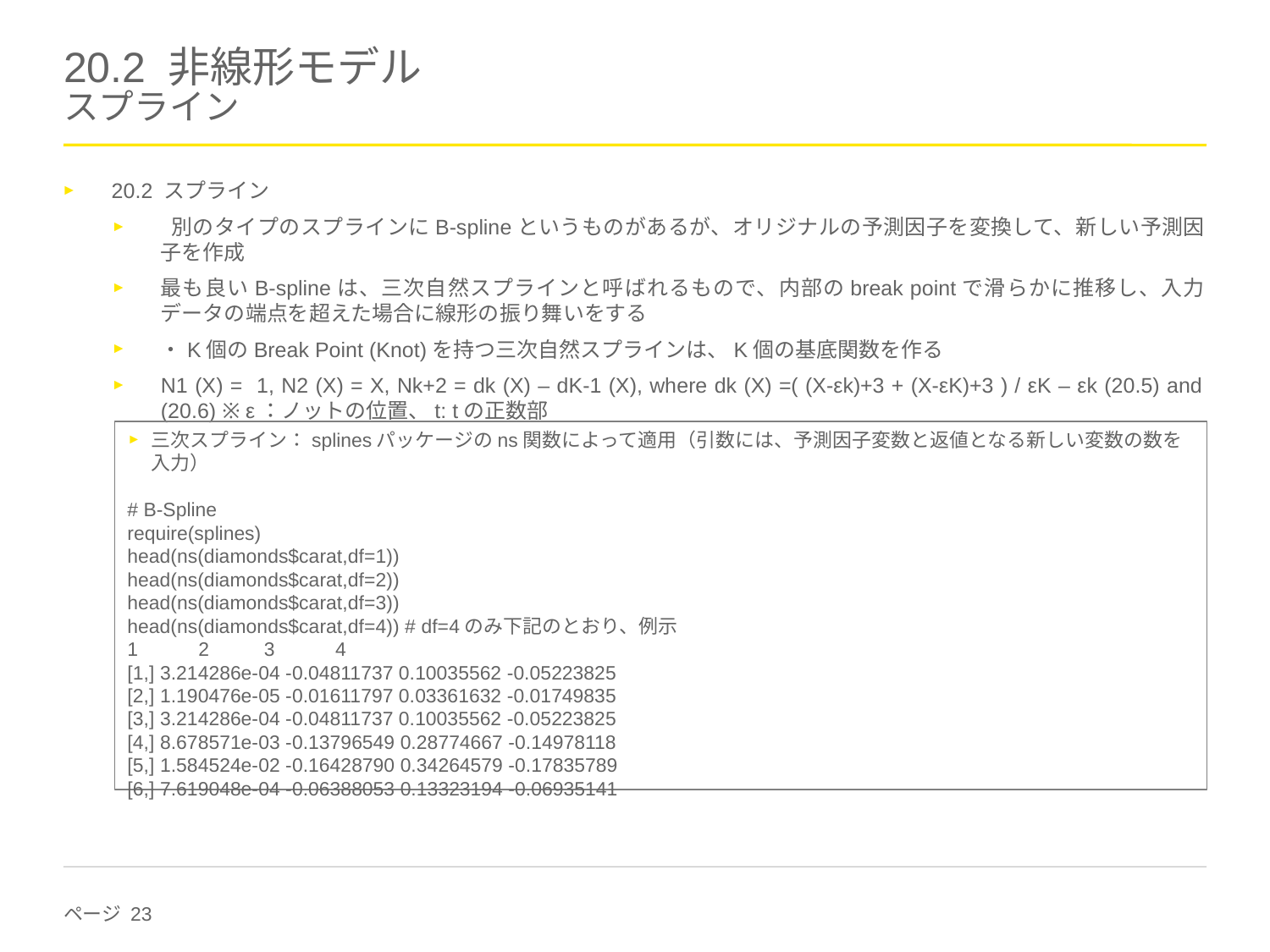

# 20.2 非線形モデル スプライン
20.2 スプライン
 別のタイプのスプラインにB-splineというものがあるが、オリジナルの予測因子を変換して、新しい予測因子を作成
最も良いB-splineは、三次自然スプラインと呼ばれるもので、内部のbreak pointで滑らかに推移し、入力データの端点を超えた場合に線形の振り舞いをする
・K個のBreak Point (Knot)を持つ三次自然スプラインは、K個の基底関数を作る
N1 (X) =  1, N2 (X) = X, Nk+2 = dk (X) – dK-1 (X), where dk (X) =( (X-εk)+3 + (X-εK)+3 ) / εK – εk (20.5) and (20.6) ※ ε：ノットの位置、t: tの正数部

三次スプライン：splinesパッケージのns関数によって適用（引数には、予測因子変数と返値となる新しい変数の数を入力）

# B-Spline
require(splines)
head(ns(diamonds$carat,df=1))
head(ns(diamonds$carat,df=2))
head(ns(diamonds$carat,df=3))
head(ns(diamonds$carat,df=4)) # df=4のみ下記のとおり、例示
1           2          3           4
[1,] 3.214286e-04 -0.04811737 0.10035562 -0.05223825
[2,] 1.190476e-05 -0.01611797 0.03361632 -0.01749835
[3,] 3.214286e-04 -0.04811737 0.10035562 -0.05223825
[4,] 8.678571e-03 -0.13796549 0.28774667 -0.14978118
[5,] 1.584524e-02 -0.16428790 0.34264579 -0.17835789
[6,] 7.619048e-04 -0.06388053 0.13323194 -0.06935141